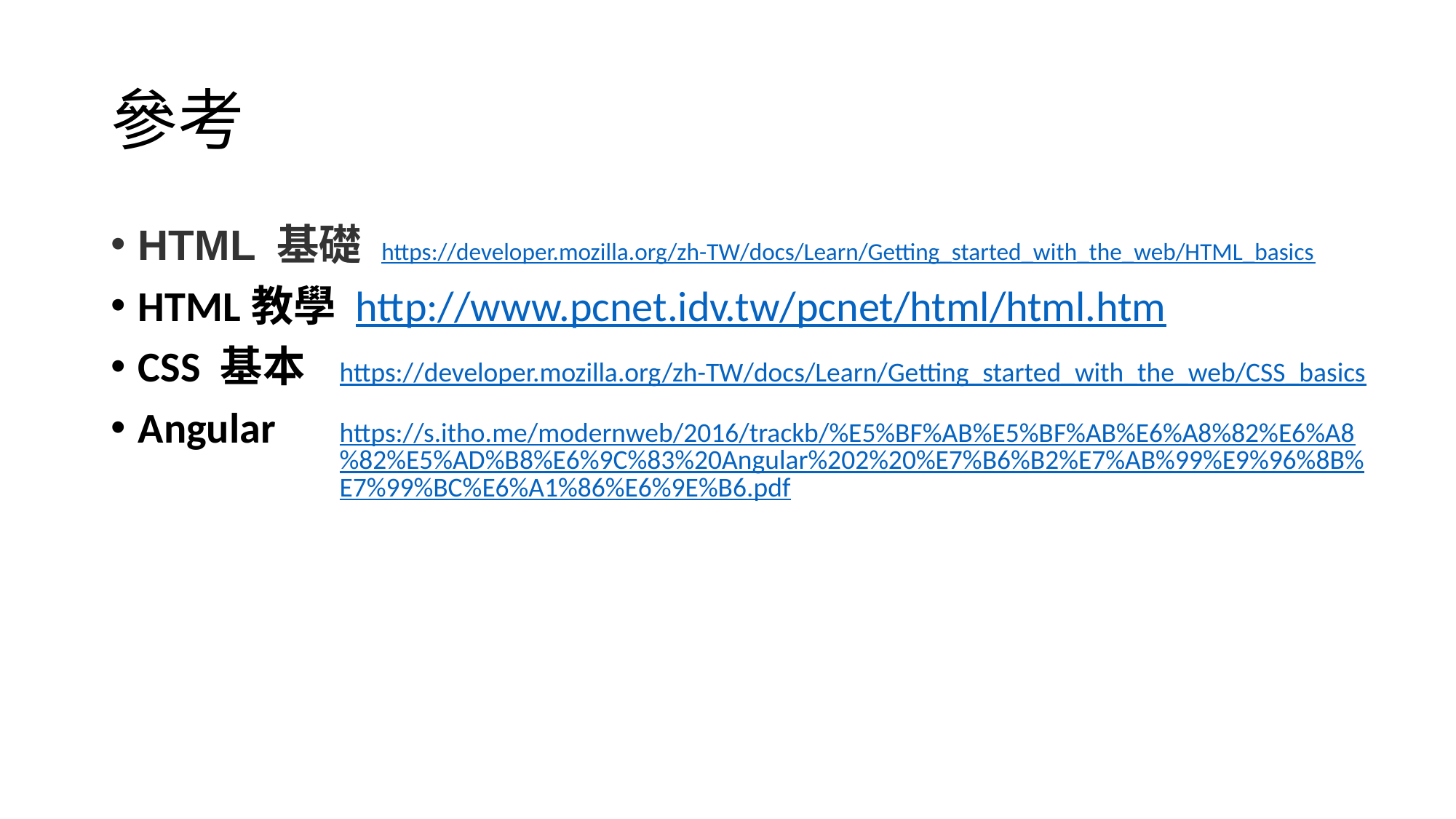

# 參考
HTML 基礎 https://developer.mozilla.org/zh-TW/docs/Learn/Getting_started_with_the_web/HTML_basics
HTML教學 http://www.pcnet.idv.tw/pcnet/html/html.htm
CSS 基本
Angular

https://developer.mozilla.org/zh-TW/docs/Learn/Getting_started_with_the_web/CSS_basics

https://s.itho.me/modernweb/2016/trackb/%E5%BF%AB%E5%BF%AB%E6%A8%82%E6%A8%82%E5%AD%B8%E6%9C%83%20Angular%202%20%E7%B6%B2%E7%AB%99%E9%96%8B%E7%99%BC%E6%A1%86%E6%9E%B6.pdf